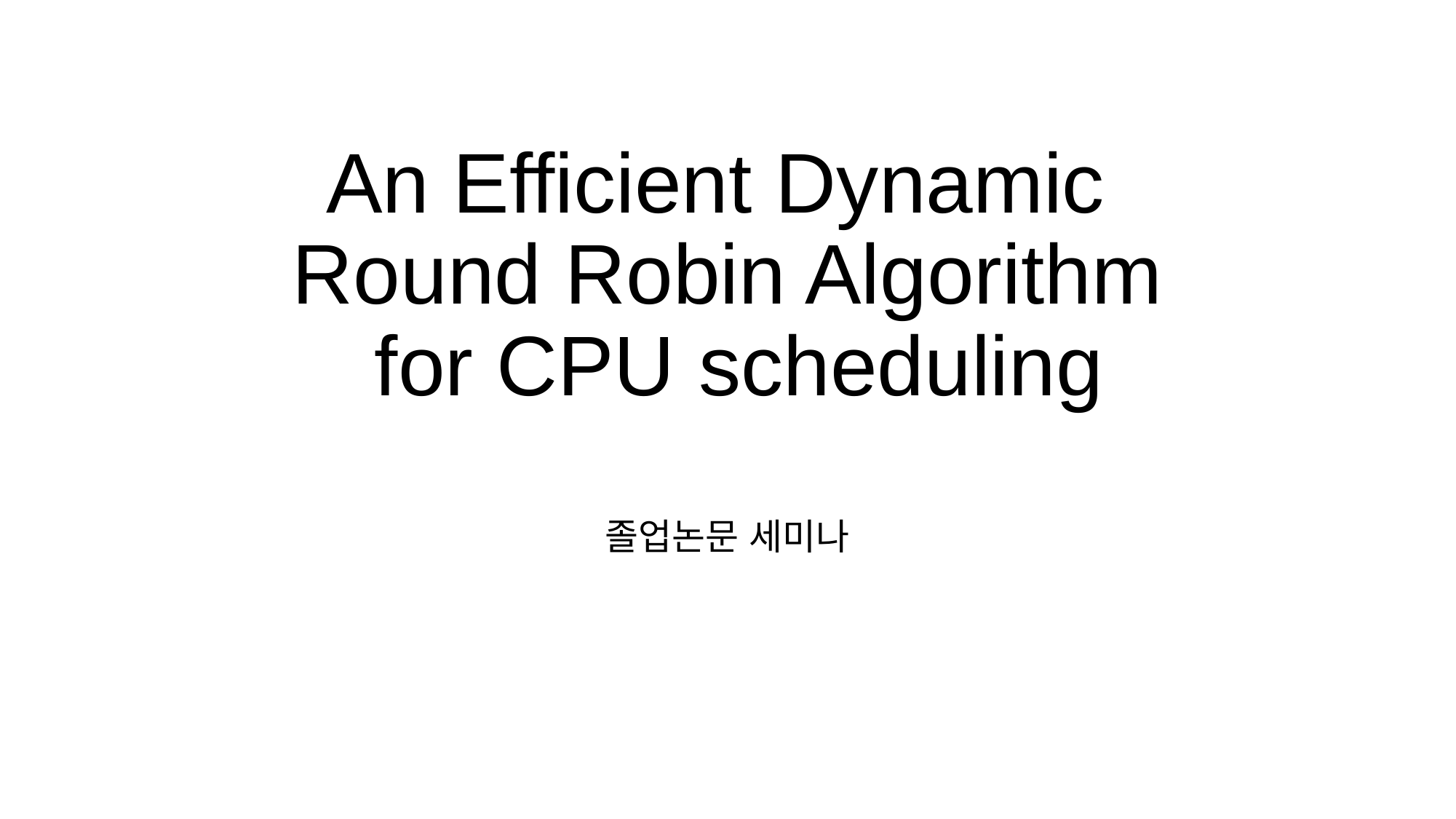

# An Efficient Dynamic Round Robin Algorithm for CPU scheduling
졸업논문 세미나